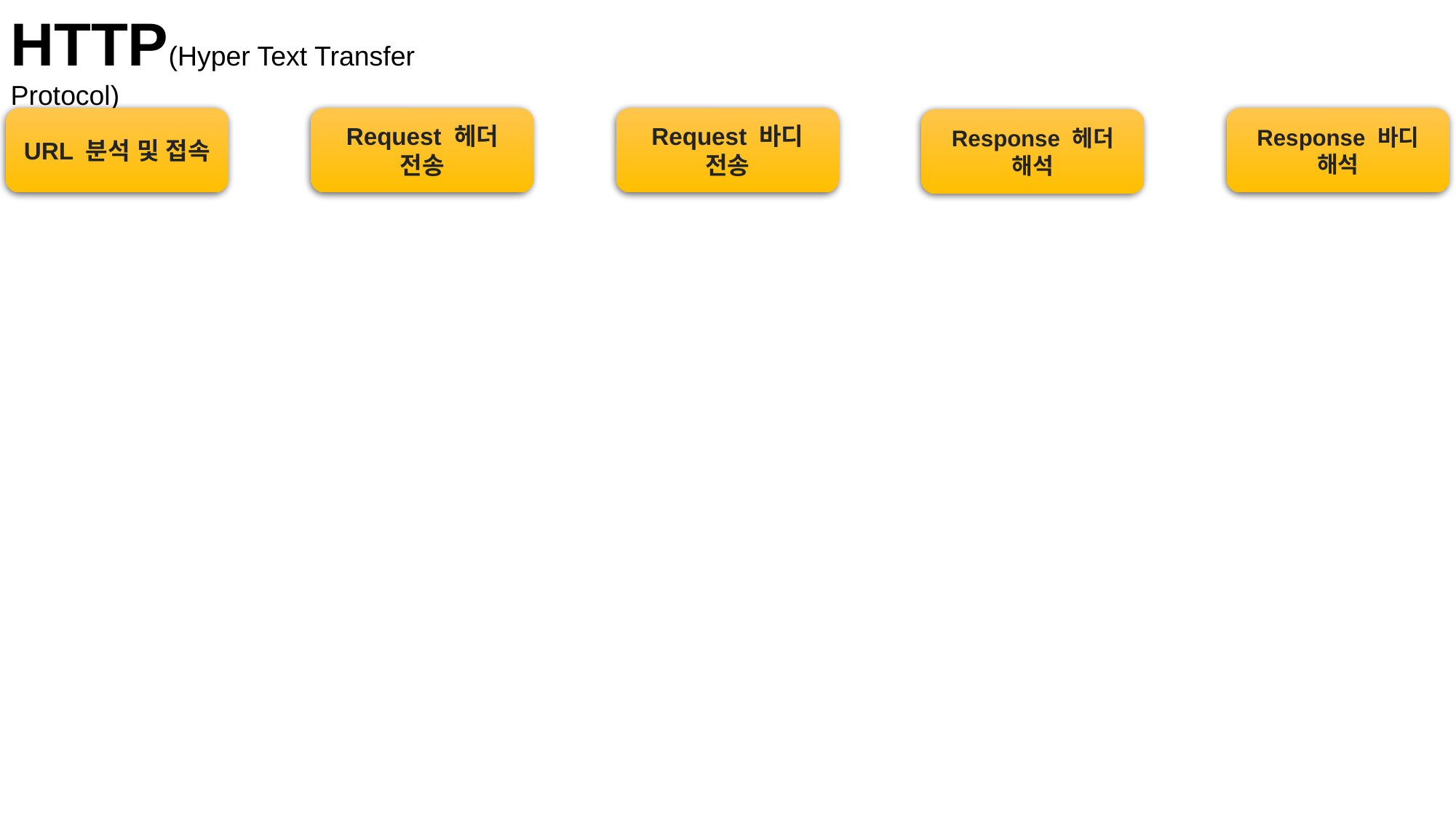

HTTP(Hyper Text Transfer Protocol)
URL 분석 및 접속
Request 헤더 전송
Request 바디 전송
Response 바디 해석
Response 헤더 해석